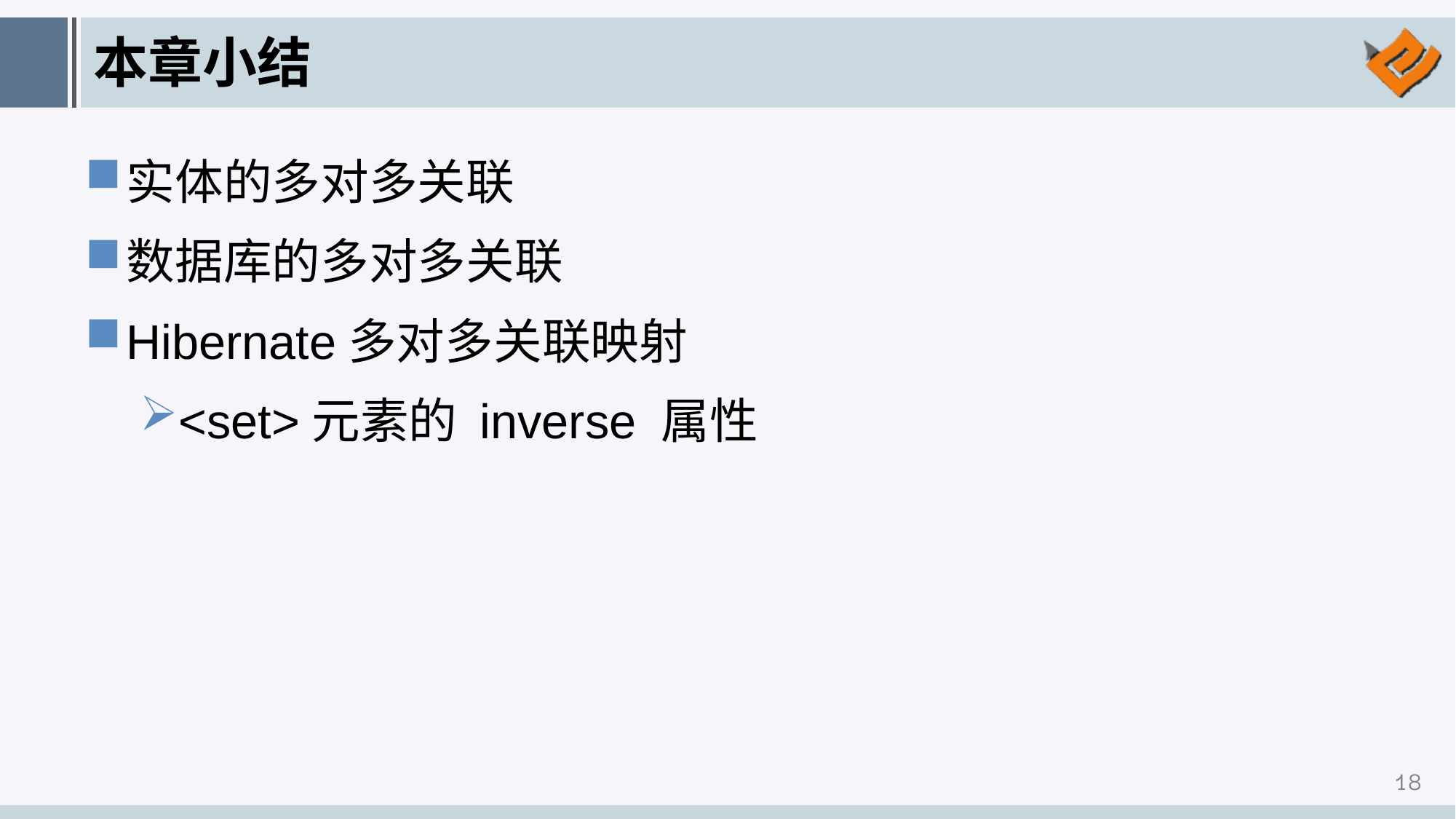

# 本章小结
实体的多对多关联
数据库的多对多关联
Hibernate多对多关联映射
<set>元素的 inverse 属性